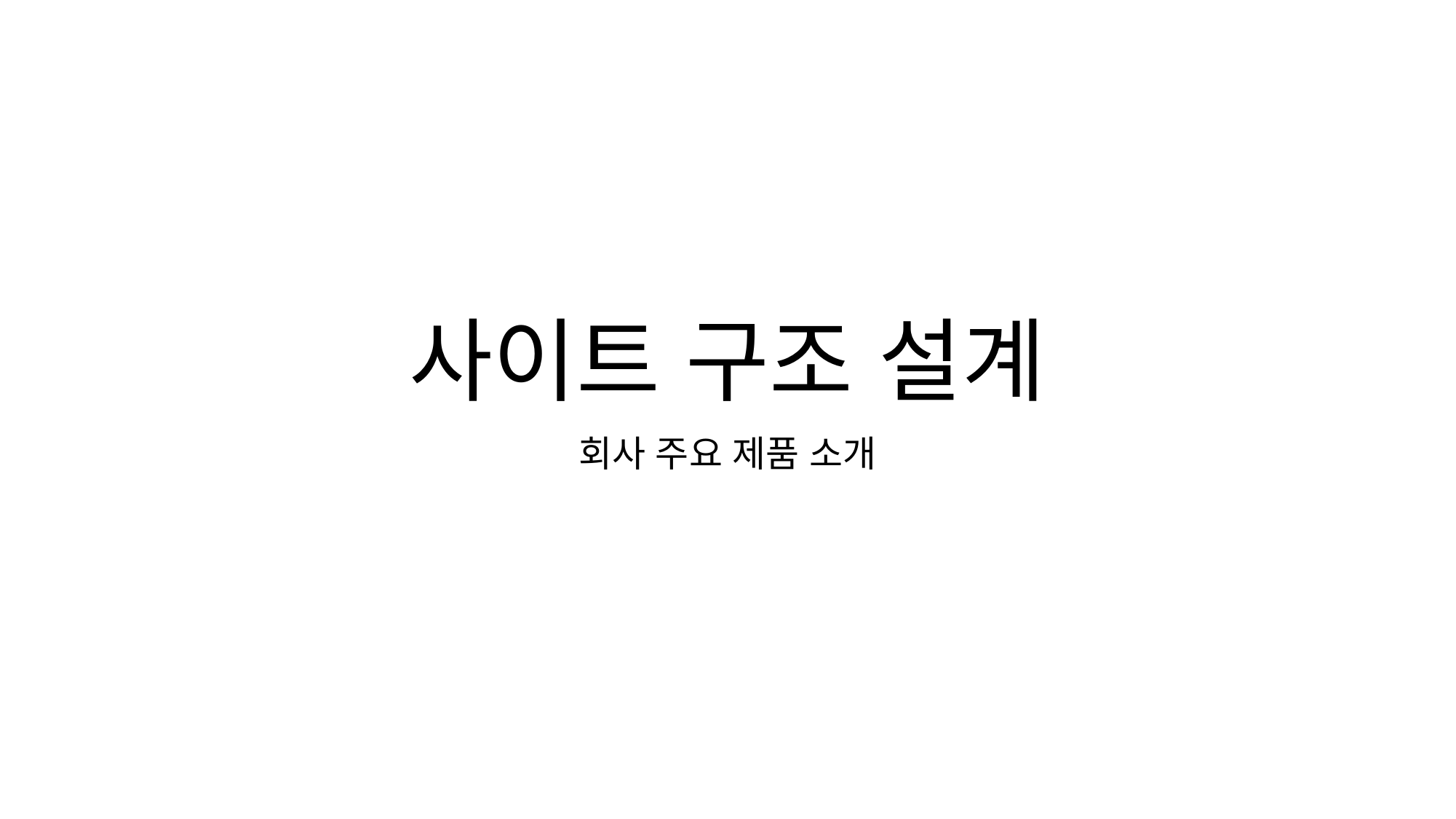

# 사이트 구조 설계
회사 주요 제품 소개